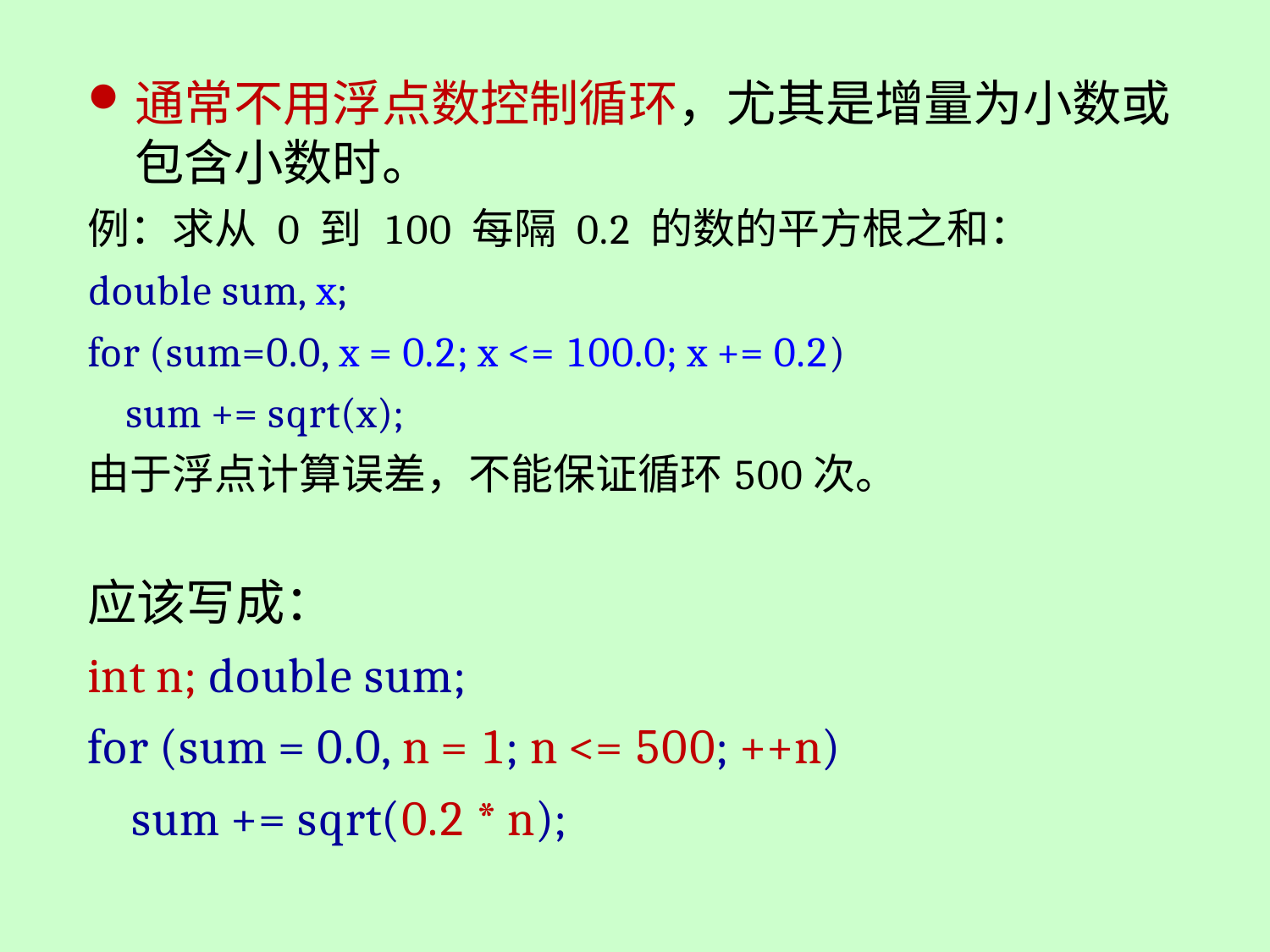

通常不用浮点数控制循环，尤其是增量为小数或包含小数时。
例：求从 0 到 100 每隔 0.2 的数的平方根之和：
double sum, x;
for (sum=0.0, x = 0.2; x <= 100.0; x += 0.2)
    sum += sqrt(x);
由于浮点计算误差，不能保证循环500次。

应该写成：
int n; double sum;
for (sum = 0.0, n = 1; n <= 500; ++n)
    sum += sqrt(0.2 * n);
64